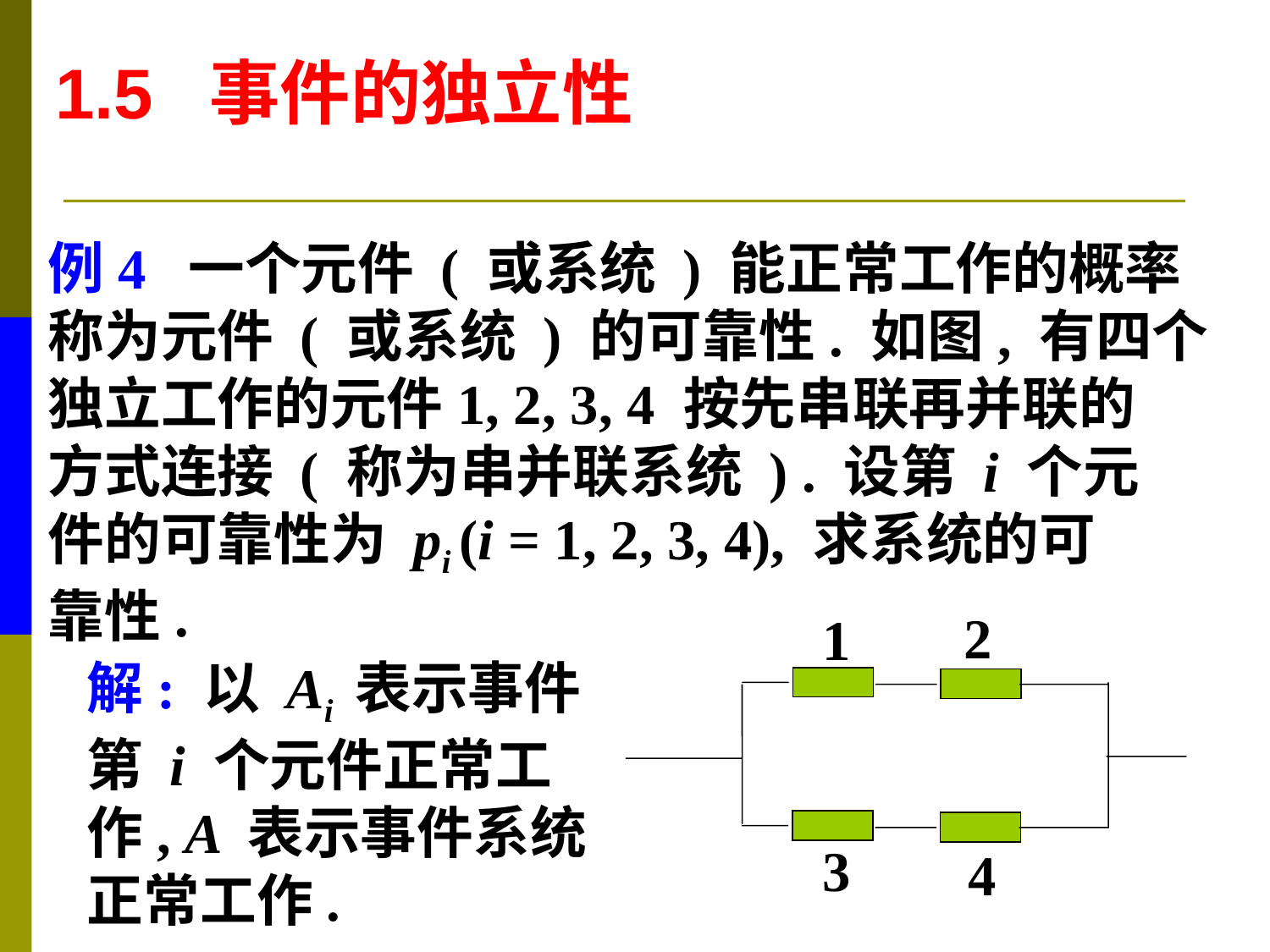

1.5  事件的独立性
例4  一个元件 ( 或系统 ) 能正常工作的概率
称为元件 ( 或系统 ) 的可靠性. 如图, 有四个
独立工作的元件1, 2, 3, 4 按先串联再并联的
方式连接 ( 称为串并联系统 ) . 设第 i 个元
件的可靠性为 pi (i = 1, 2, 3, 4), 求系统的可
靠性.
2
1

3
4
解: 以 Ai 表示事件
第 i 个元件正常工
作, A 表示事件系统
正常工作.